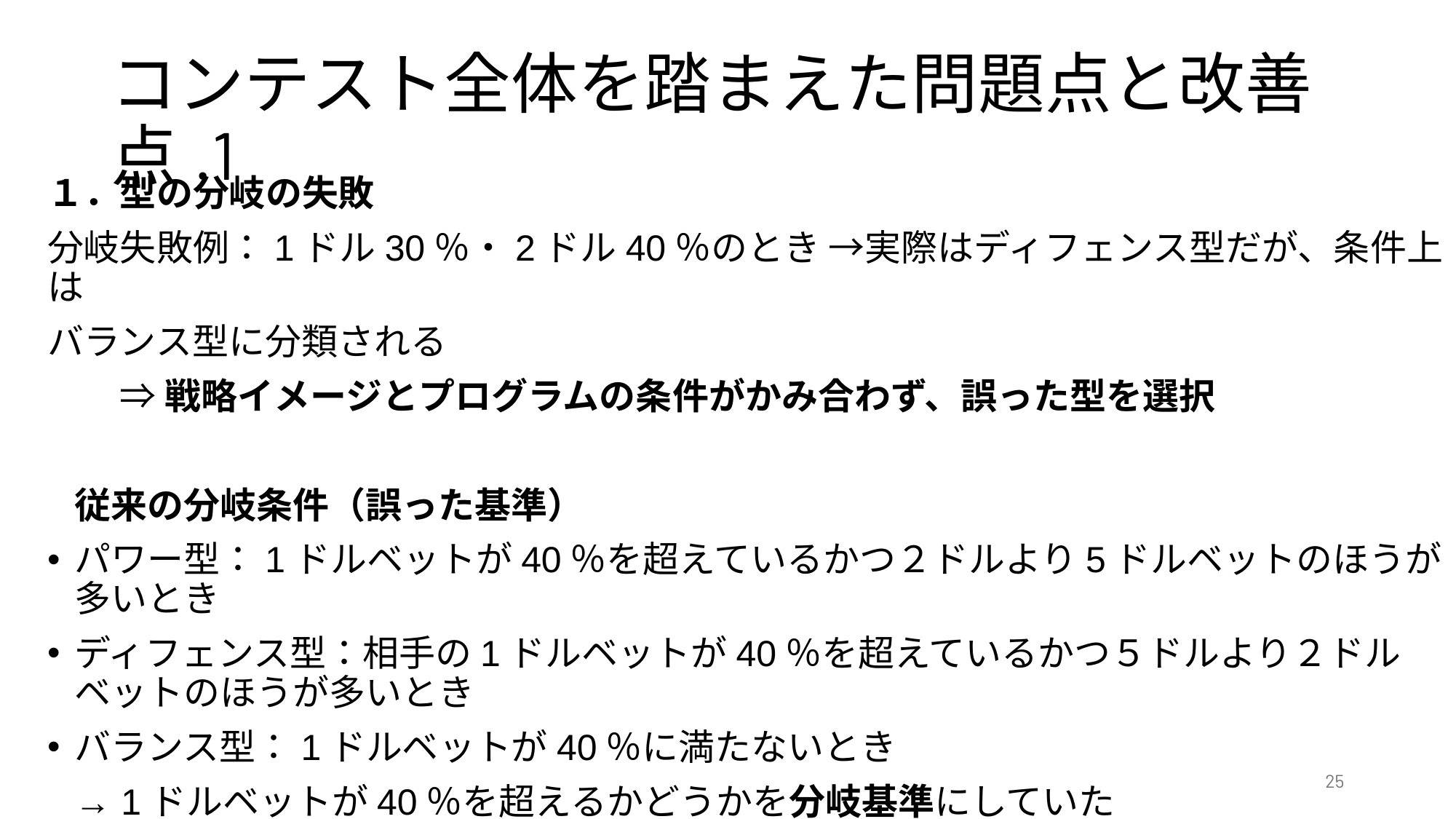

# コンテスト全体を踏まえた問題点と改善点.1
１．型の分岐の失敗
分岐失敗例：1ドル30％・2ドル40％のとき →実際はディフェンス型だが、条件上は
バランス型に分類される
　　⇒ 戦略イメージとプログラムの条件がかみ合わず、誤った型を選択

従来の分岐条件（誤った基準）
パワー型：1ドルベットが40％を超えているかつ２ドルより5ドルベットのほうが多いとき
ディフェンス型：相手の1ドルベットが40％を超えているかつ５ドルより２ドルベットのほうが多いとき
バランス型：1ドルベットが40％に満たないとき
→ 1ドルベットが40％を超えるかどうかを分岐基準にしていた
⇒ 1ドルベットの割合に依存しすぎていた

25